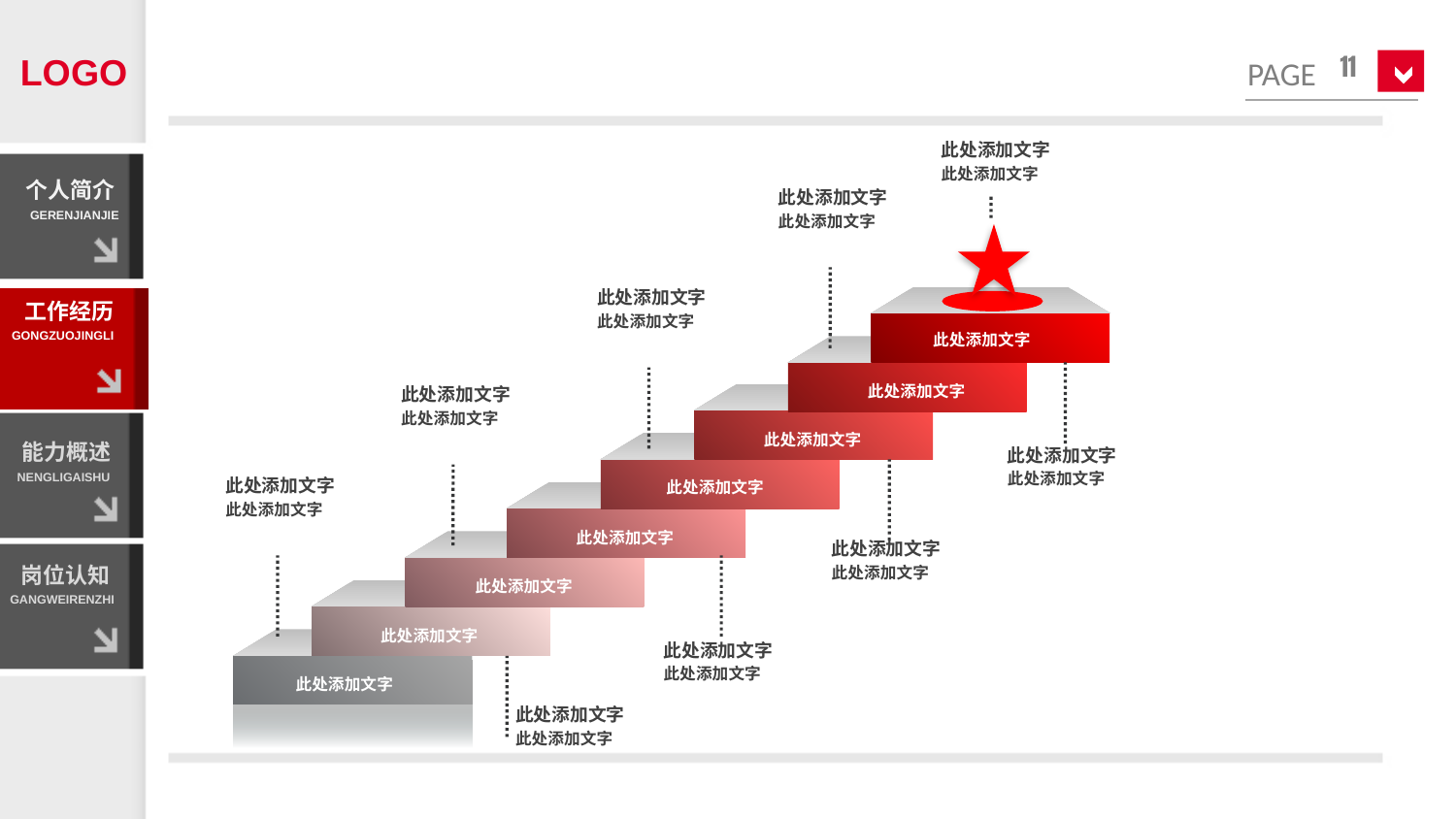

LOGO
11
此处添加文字
此处添加文字

个人简介
GERENJIANJIE
此处添加文字
此处添加文字

此处添加文字
此处添加文字

工作经历
GONGZUOJINGLI
此处添加文字

此处添加文字
此处添加文字
此处添加文字
此处添加文字
此处添加文字

此处添加文字
能力概述
NENGLIGAISHU

此处添加文字
此处添加文字
此处添加文字
此处添加文字

此处添加文字

此处添加文字

岗位认知
GANGWEIRENZHI

此处添加文字
此处添加文字
此处添加文字

此处添加文字

此处添加文字
此处添加文字
此处添加文字